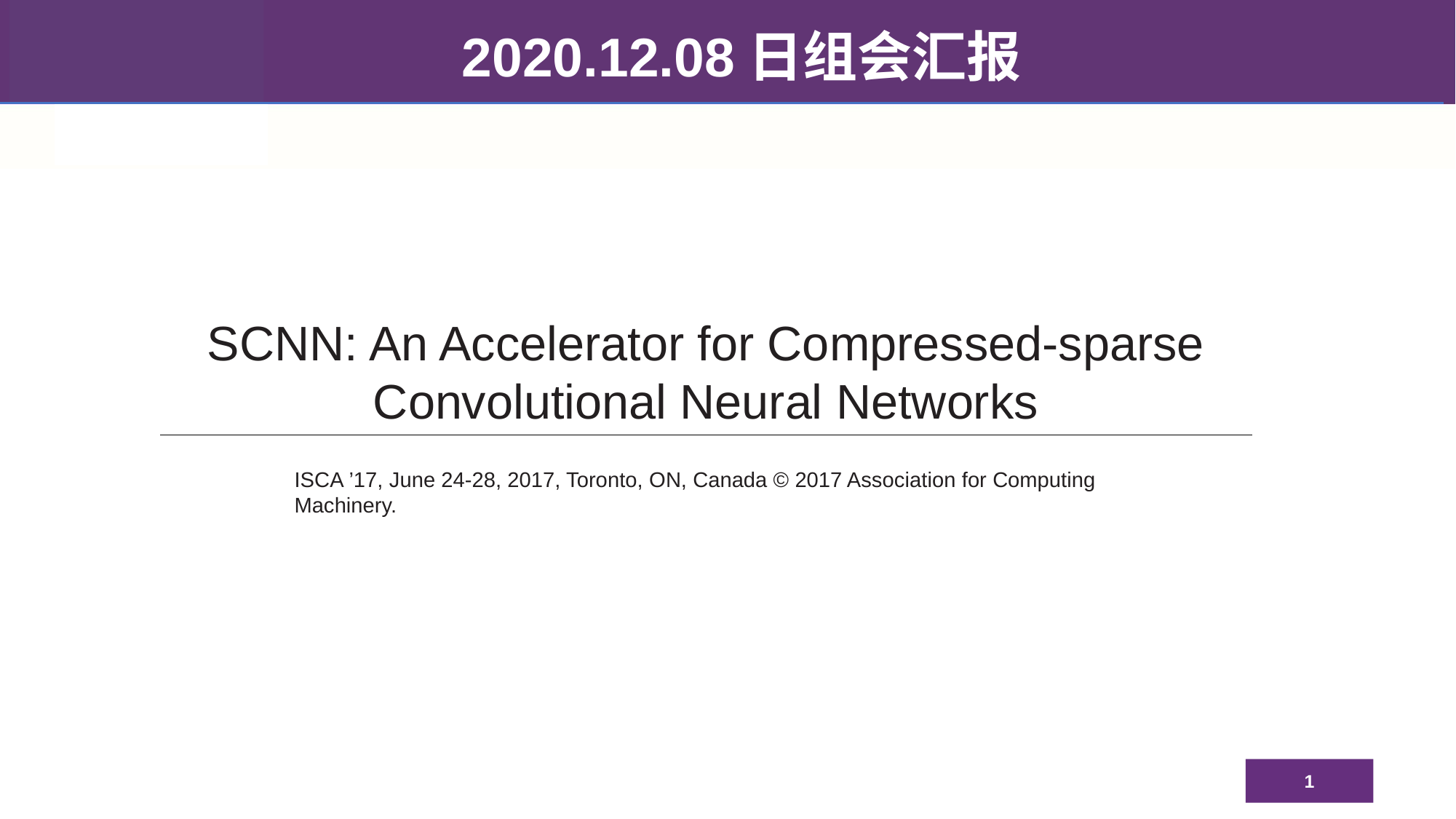

2020.12.08日组会汇报
SCNN: An Accelerator for Compressed-sparse
Convolutional Neural Networks
ISCA ’17, June 24-28, 2017, Toronto, ON, Canada © 2017 Association for Computing Machinery.
1